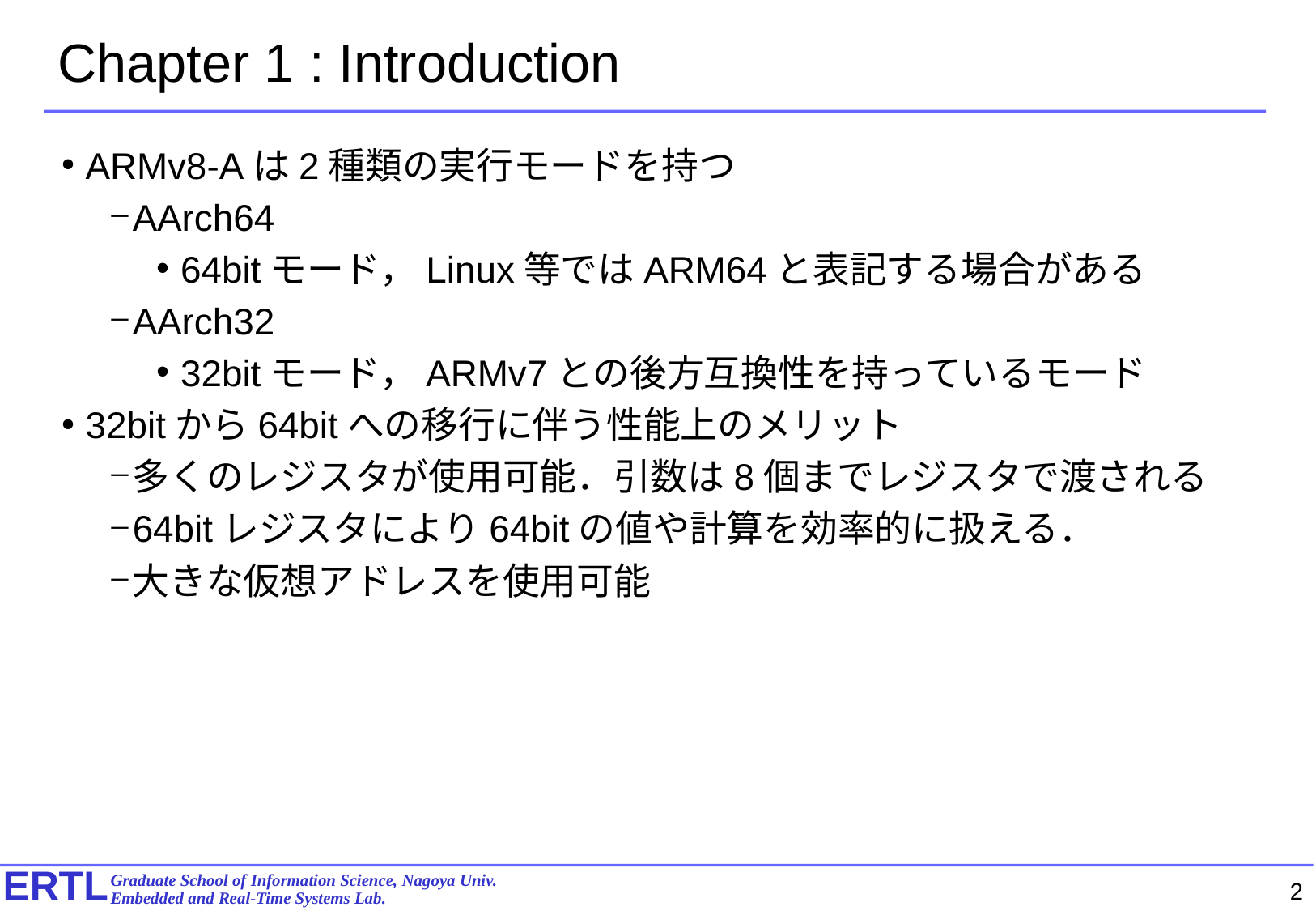

# Chapter 1 : Introduction
ARMv8-Aは2種類の実行モードを持つ
AArch64
64bitモード，Linux等ではARM64と表記する場合がある
AArch32
32bitモード，ARMv7との後方互換性を持っているモード
32bitから64bitへの移行に伴う性能上のメリット
多くのレジスタが使用可能．引数は8個までレジスタで渡される
64bitレジスタにより64bitの値や計算を効率的に扱える．
大きな仮想アドレスを使用可能

2